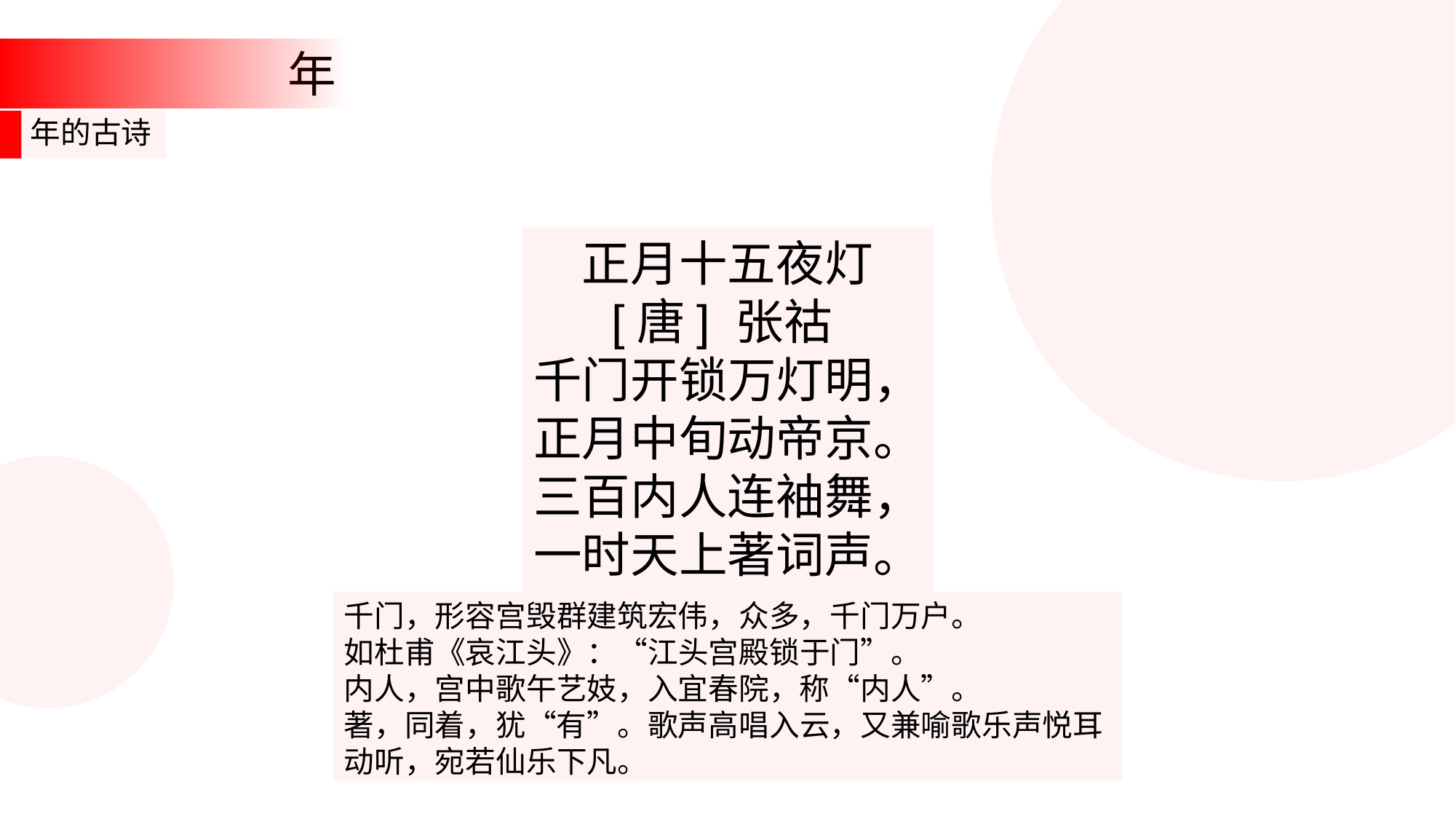

年

年的古诗

正月十五夜灯
[唐] 张祜
千门开锁万灯明，
正月中旬动帝京。
三百内人连袖舞，
一时天上著词声。

千门，形容宫毁群建筑宏伟，众多，千门万户。
如杜甫《哀江头》：“江头宫殿锁于门”。
内人，宫中歌午艺妓，入宜春院，称“内人”。
著，同着，犹“有”。歌声高唱入云，又兼喻歌乐声悦耳动听，宛若仙乐下凡。